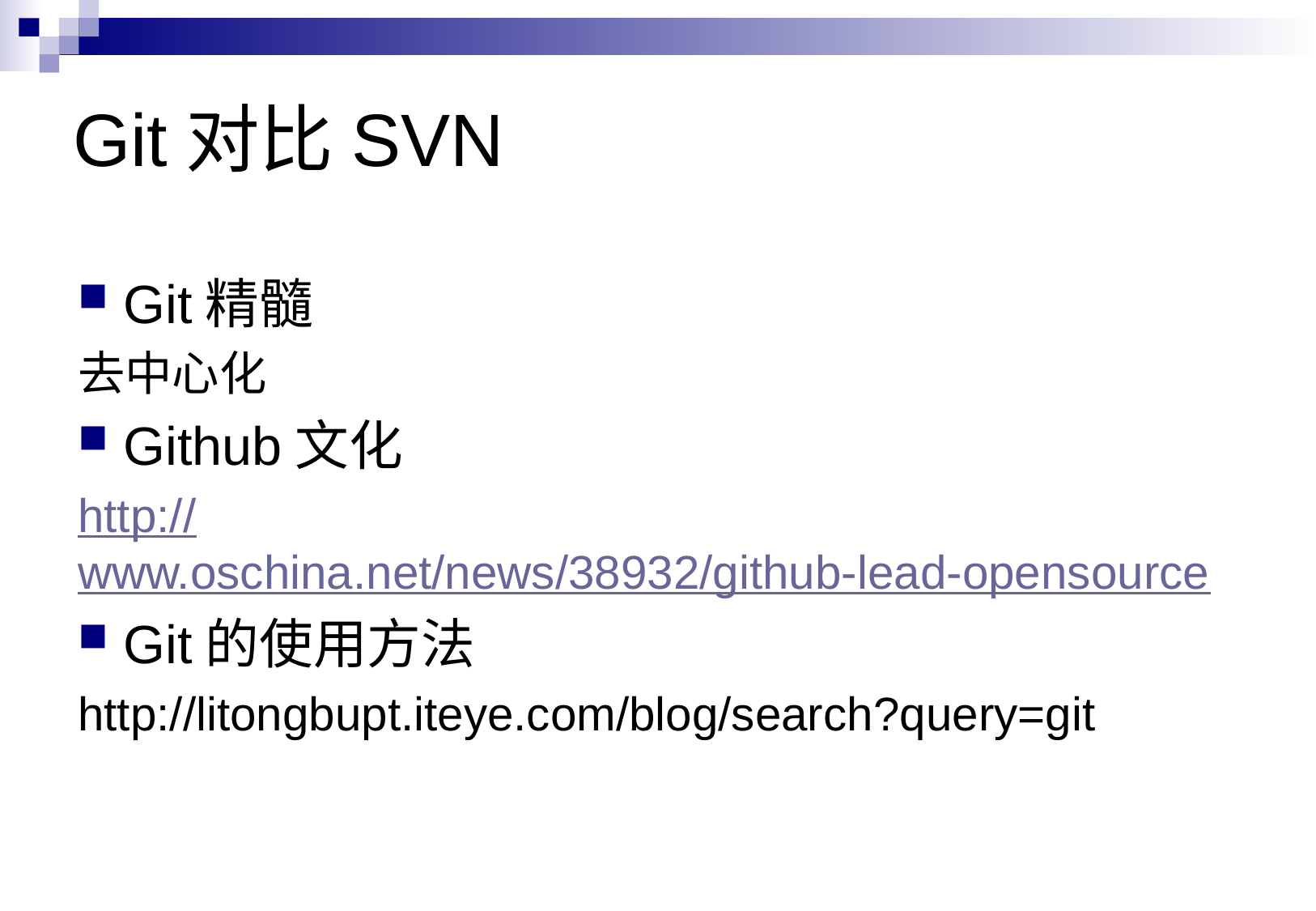

# Git对比SVN
Git精髓
去中心化
Github文化
http://www.oschina.net/news/38932/github-lead-opensource
Git的使用方法
http://litongbupt.iteye.com/blog/search?query=git